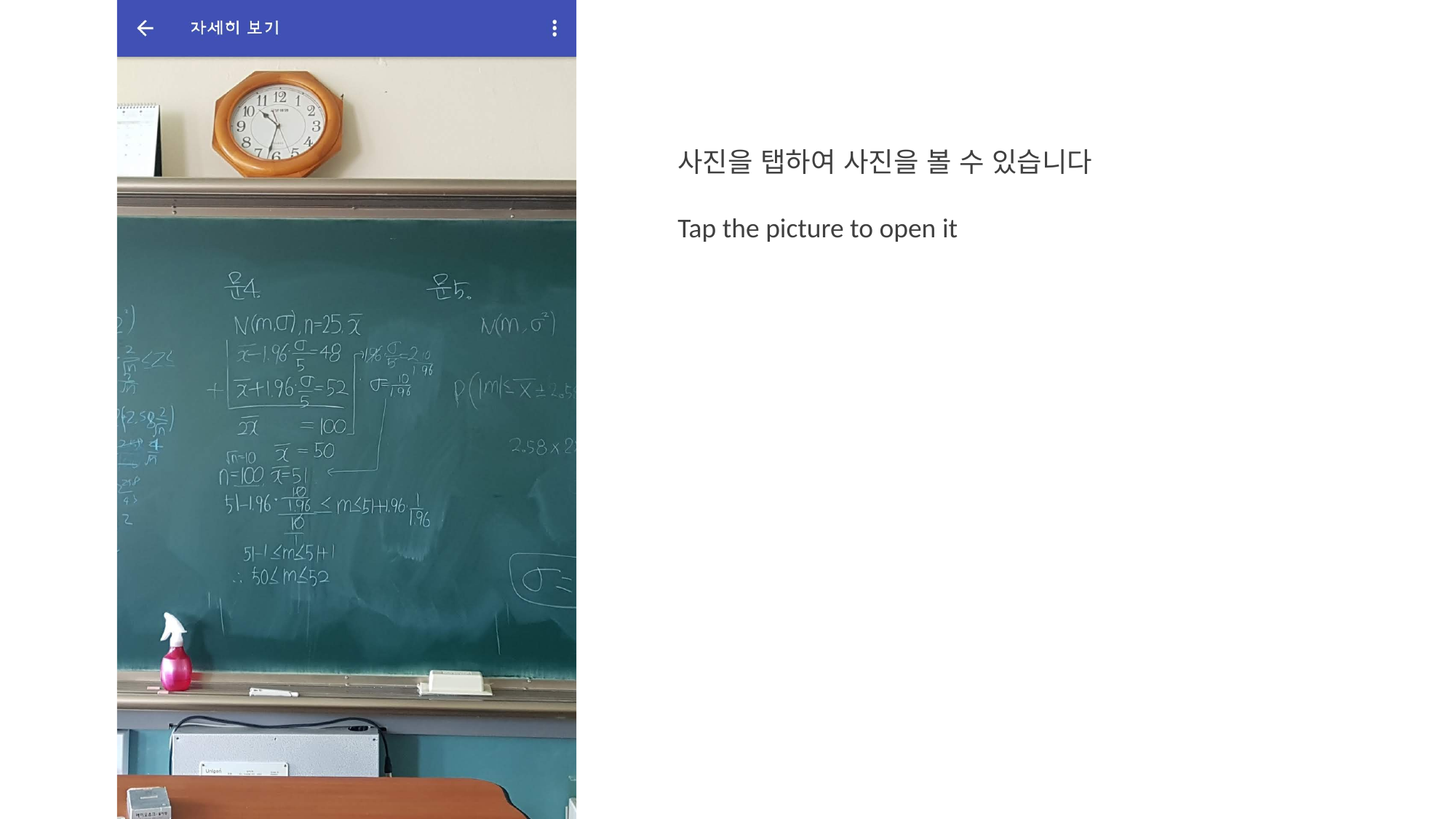

사진을 탭하여 사진을 볼 수 있습니다

Tap the picture to open it